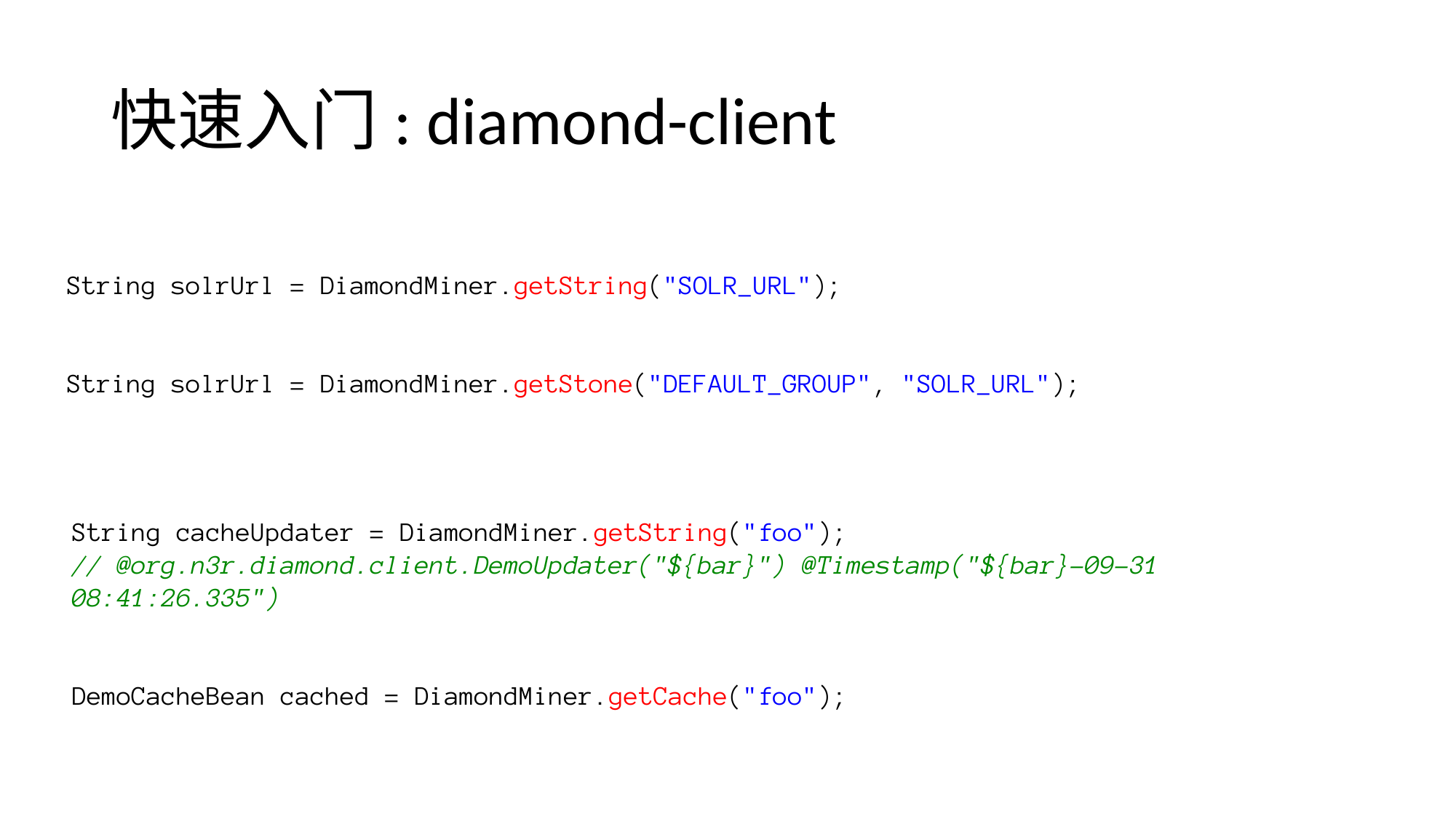

# 快速入门: diamond-client
String solrUrl = DiamondMiner.getString("SOLR_URL");

String solrUrl = DiamondMiner.getStone("DEFAULT_GROUP", "SOLR_URL");
String cacheUpdater = DiamondMiner.getString("foo");
// @org.n3r.diamond.client.DemoUpdater("${bar}") @Timestamp("${bar}-09-31 08:41:26.335")

DemoCacheBean cached = DiamondMiner.getCache("foo");